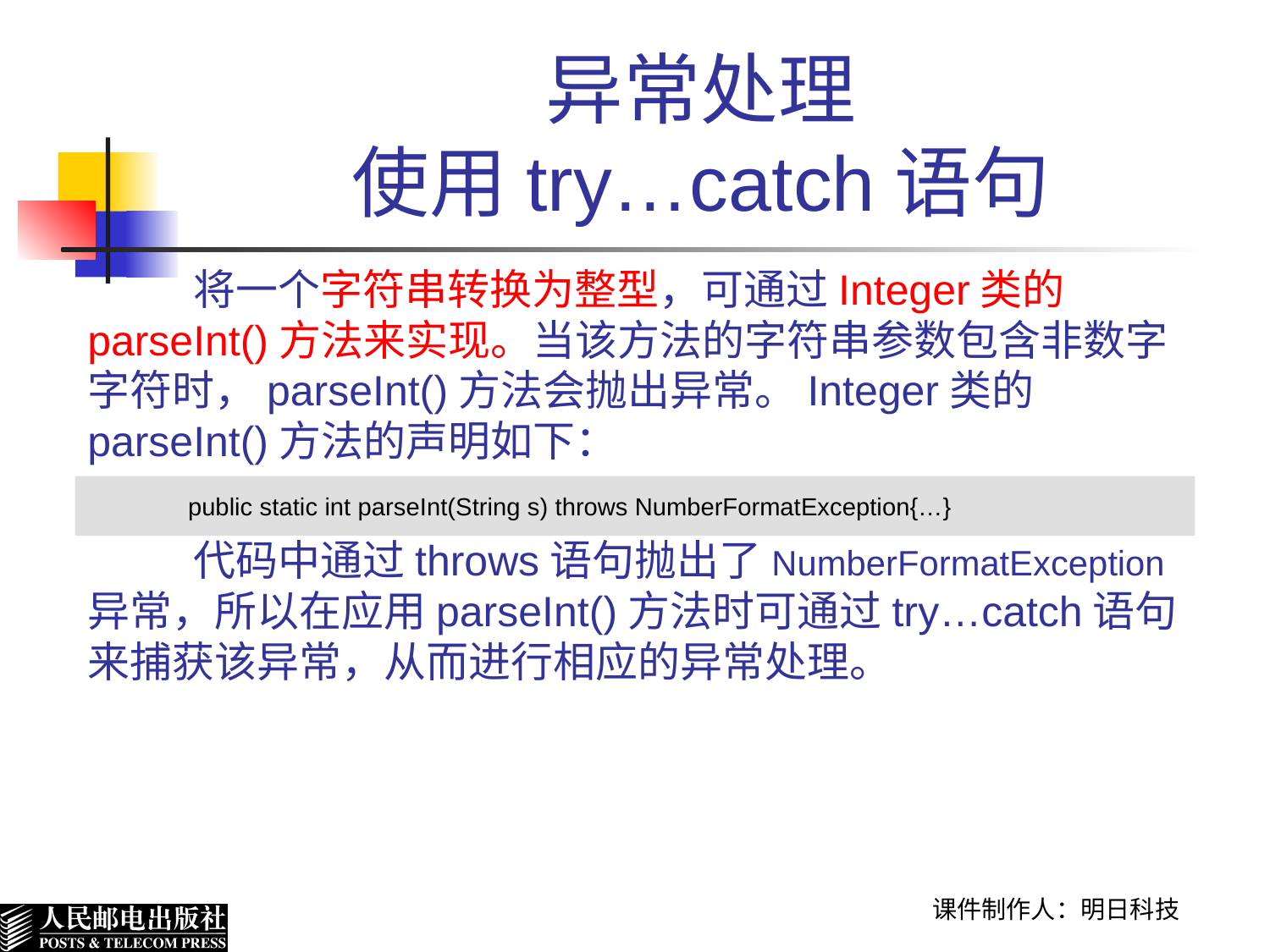

# 异常处理 使用try…catch语句
将一个字符串转换为整型，可通过Integer类的parseInt()方法来实现。当该方法的字符串参数包含非数字字符时，parseInt()方法会抛出异常。Integer类的parseInt()方法的声明如下：

代码中通过throws语句抛出了NumberFormatException异常，所以在应用parseInt()方法时可通过try…catch语句来捕获该异常，从而进行相应的异常处理。
public static int parseInt(String s) throws NumberFormatException{…}
课件制作人：明日科技